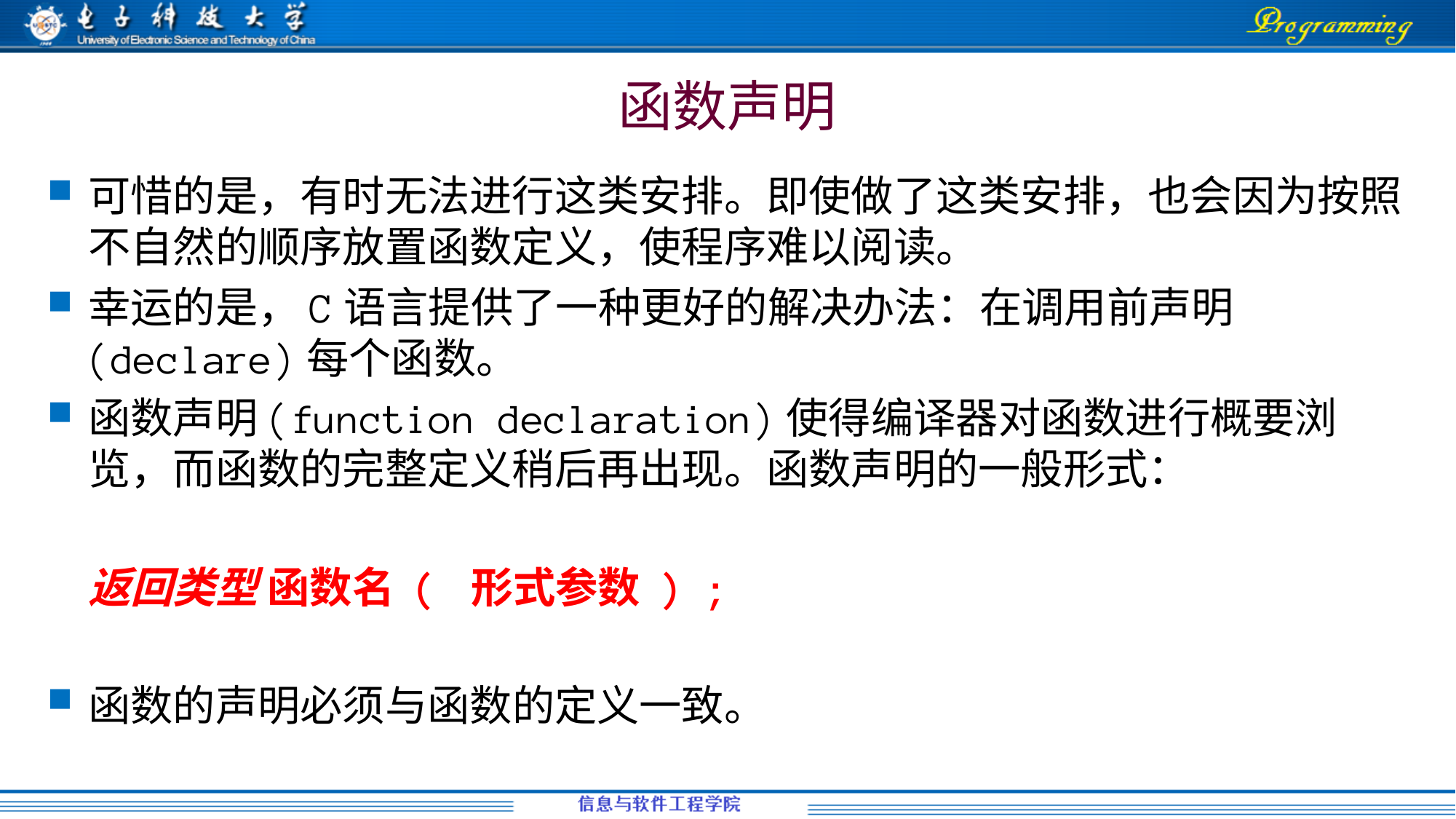

# 函数声明
可惜的是，有时无法进行这类安排。即使做了这类安排，也会因为按照不自然的顺序放置函数定义，使程序难以阅读。
幸运的是，C语言提供了一种更好的解决办法：在调用前声明(declare)每个函数。
函数声明(function declaration)使得编译器对函数进行概要浏览，而函数的完整定义稍后再出现。函数声明的一般形式：

	返回类型 函数名 ( 形式参数 ) ;

函数的声明必须与函数的定义一致。